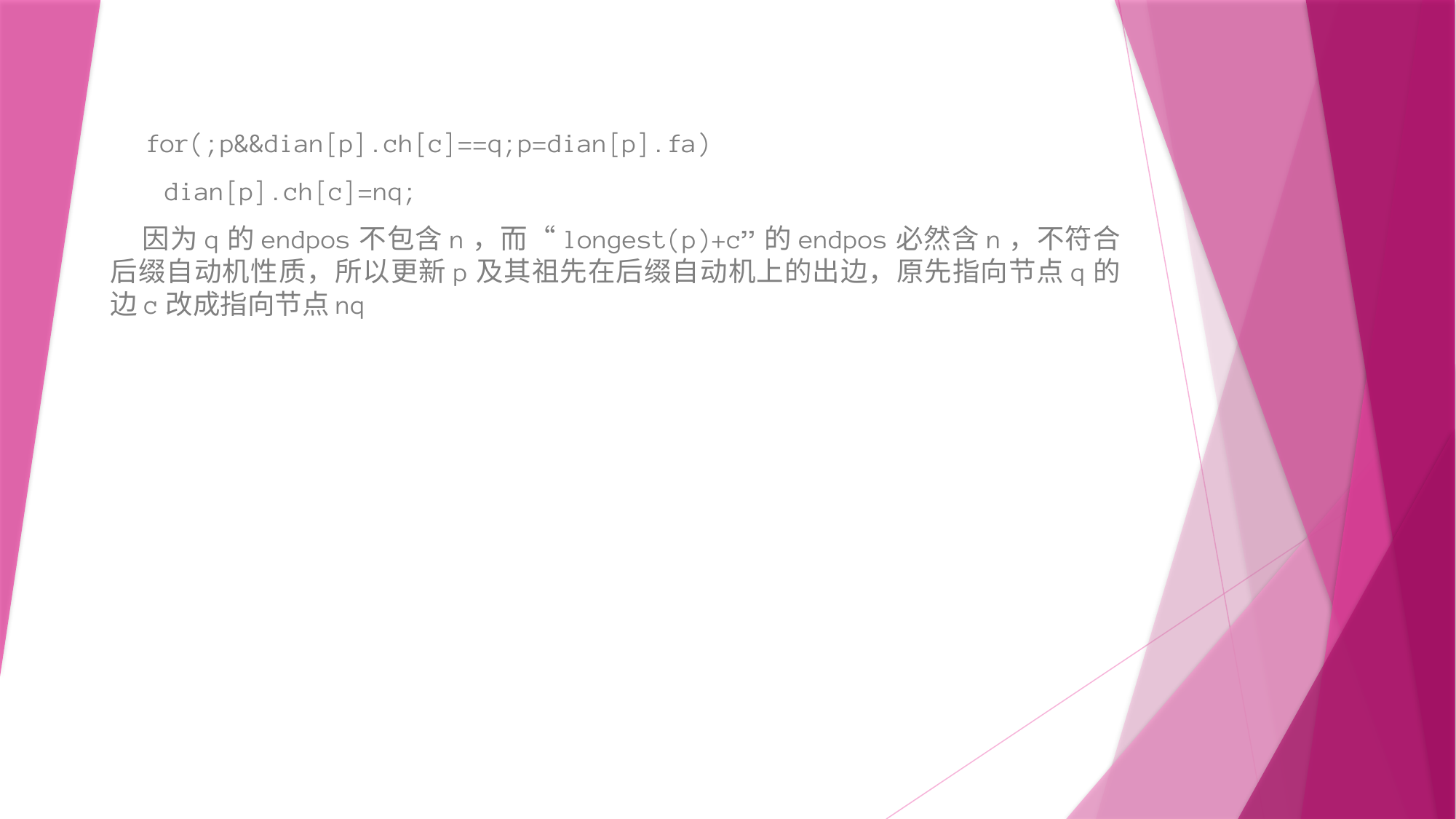

#
for(;p&&dian[p].ch[c]==q;p=dian[p].fa)
dian[p].ch[c]=nq;
因为q的endpos不包含n，而“longest(p)+c”的endpos必然含n，不符合后缀自动机性质，所以更新p及其祖先在后缀自动机上的出边，原先指向节点q的边c改成指向节点nq